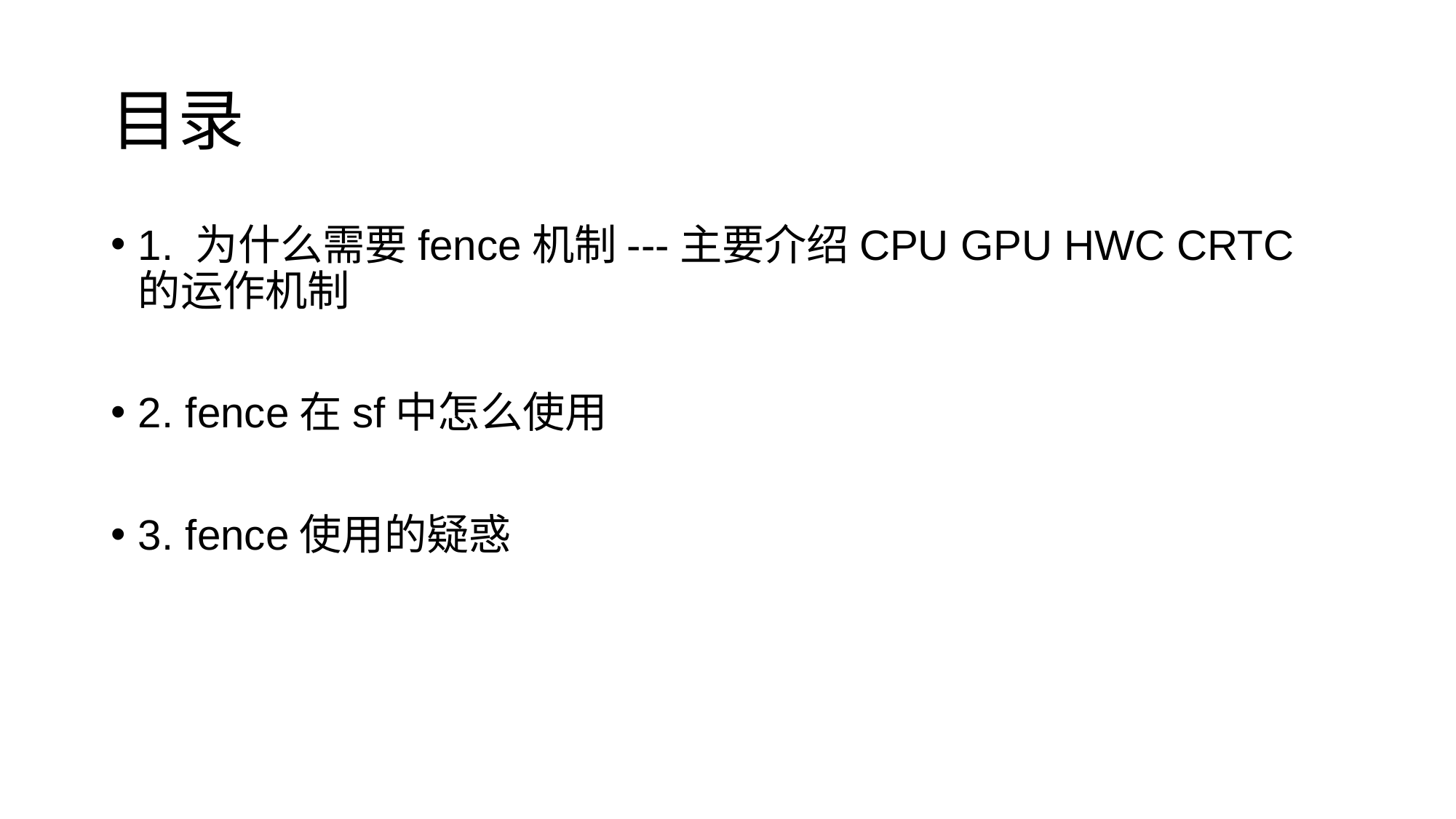

# 目录
1. 为什么需要fence机制---主要介绍CPU GPU HWC CRTC的运作机制

2. fence在sf中怎么使用

3. fence使用的疑惑